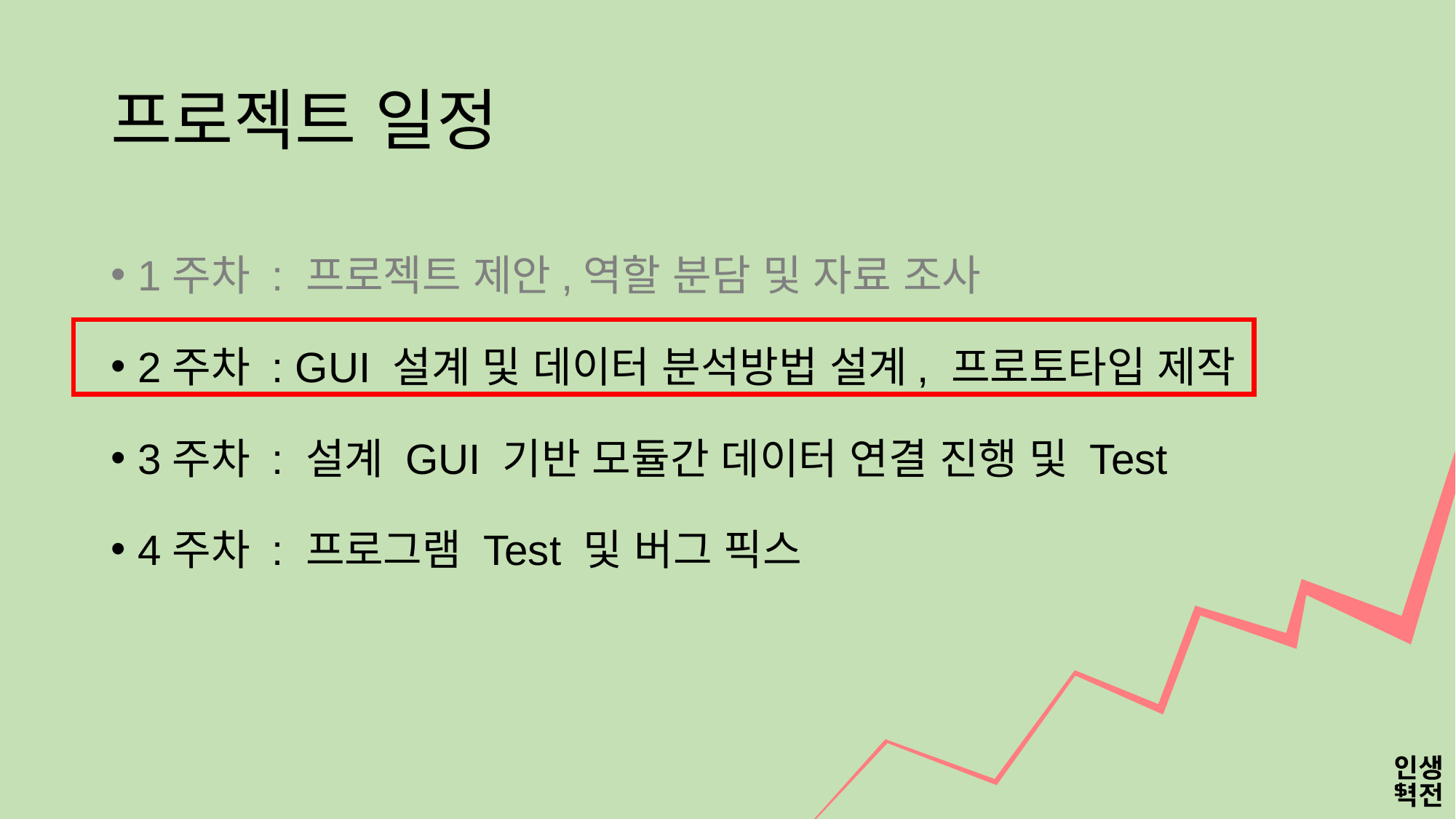

# 프로젝트 일정
1주차 : 프로젝트 제안,역할 분담 및 자료 조사
2주차 : GUI 설계 및 데이터 분석방법 설계, 프로토타입 제작
3주차 : 설계 GUI 기반 모듈간 데이터 연결 진행 및 Test
4주차 : 프로그램 Test 및 버그 픽스